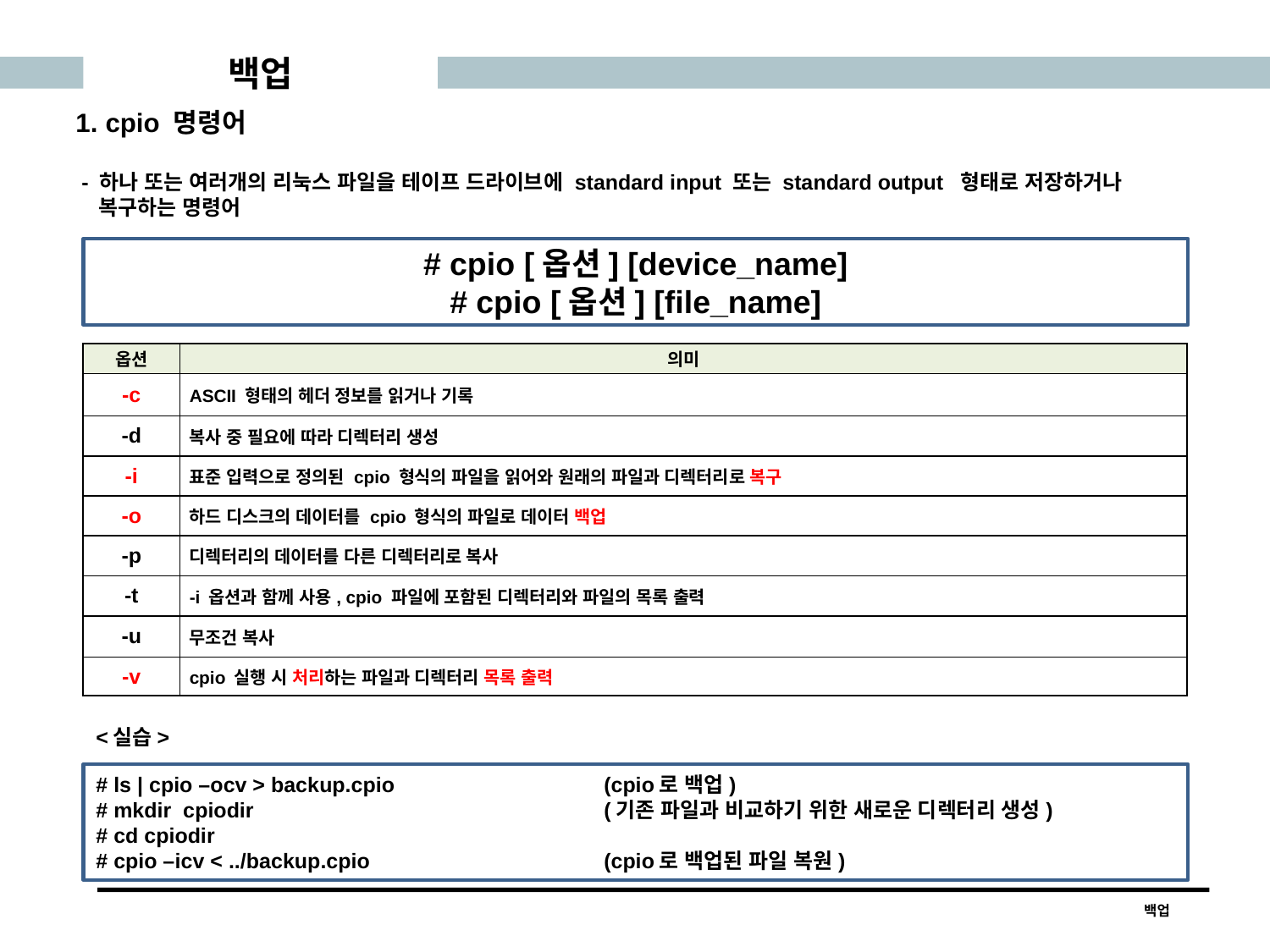

백업

1. cpio 명령어

 - 하나 또는 여러개의 리눅스 파일을 테이프 드라이브에 standard input 또는 standard output  형태로 저장하거나
   복구하는 명령어
# cpio [옵션] [device_name]
# cpio [옵션] [file_name]
| 옵션 | 의미 |
| --- | --- |
| -c | ASCII 형태의 헤더 정보를 읽거나 기록 |
| -d | 복사 중 필요에 따라 디렉터리 생성 |
| -i | 표준 입력으로 정의된 cpio 형식의 파일을 읽어와 원래의 파일과 디렉터리로 복구 |
| -o | 하드 디스크의 데이터를 cpio 형식의 파일로 데이터 백업 |
| -p | 디렉터리의 데이터를 다른 디렉터리로 복사 |
| -t | -i 옵션과 함께 사용, cpio 파일에 포함된 디렉터리와 파일의 목록 출력 |
| -u | 무조건 복사 |
| -v | cpio 실행 시 처리하는 파일과 디렉터리 목록 출력 |
<실습>
# ls | cpio –ocv > backup.cpio		(cpio로 백업)
# mkdir  cpiodir			(기존 파일과 비교하기 위한 새로운 디렉터리 생성)
# cd cpiodir
# cpio –icv < ../backup.cpio		(cpio로 백업된 파일 복원)

백업